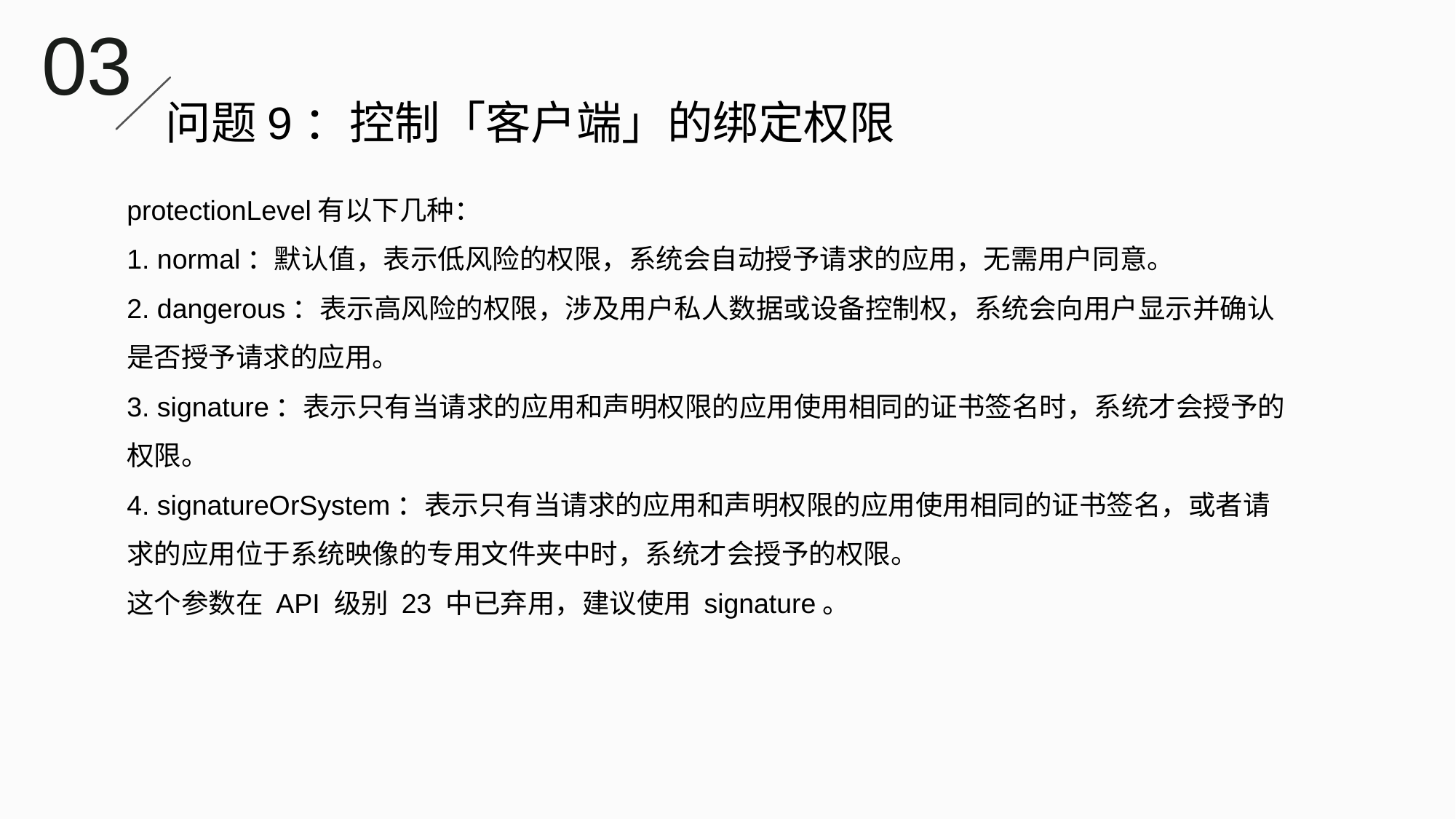

03
问题9：控制「客户端」的绑定权限

protectionLevel有以下几种：
1. normal：默认值，表示低风险的权限，系统会自动授予请求的应用，无需用户同意。
2. dangerous：表示高风险的权限，涉及用户私人数据或设备控制权，系统会向用户显示并确认是否授予请求的应用。
3. signature：表示只有当请求的应用和声明权限的应用使用相同的证书签名时，系统才会授予的权限。
4. signatureOrSystem：表示只有当请求的应用和声明权限的应用使用相同的证书签名，或者请求的应用位于系统映像的专用文件夹中时，系统才会授予的权限。
这个参数在 API 级别 23 中已弃用，建议使用 signature。